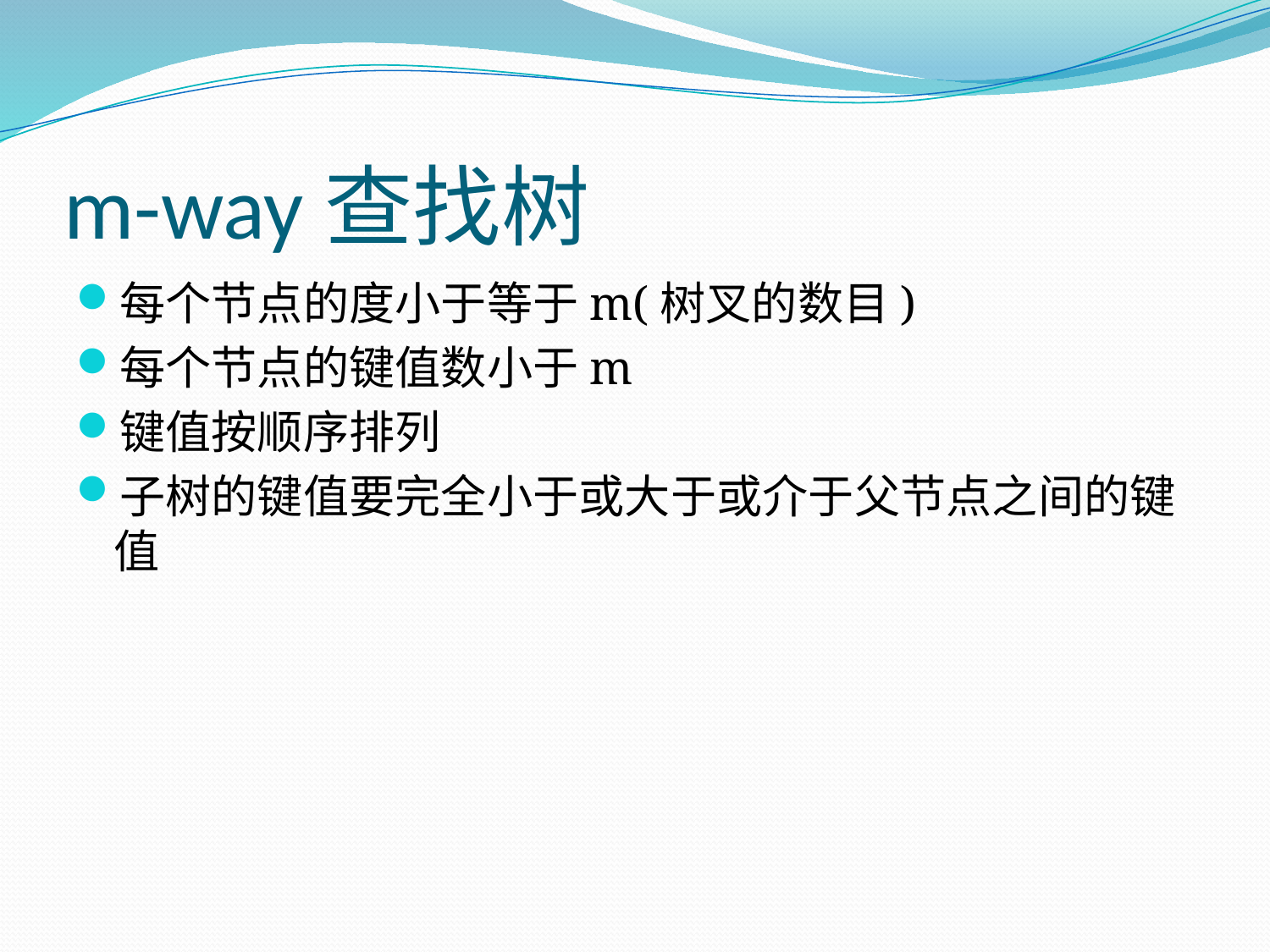

# m-way查找树
每个节点的度小于等于m(树叉的数目)
每个节点的键值数小于m
键值按顺序排列
子树的键值要完全小于或大于或介于父节点之间的键值